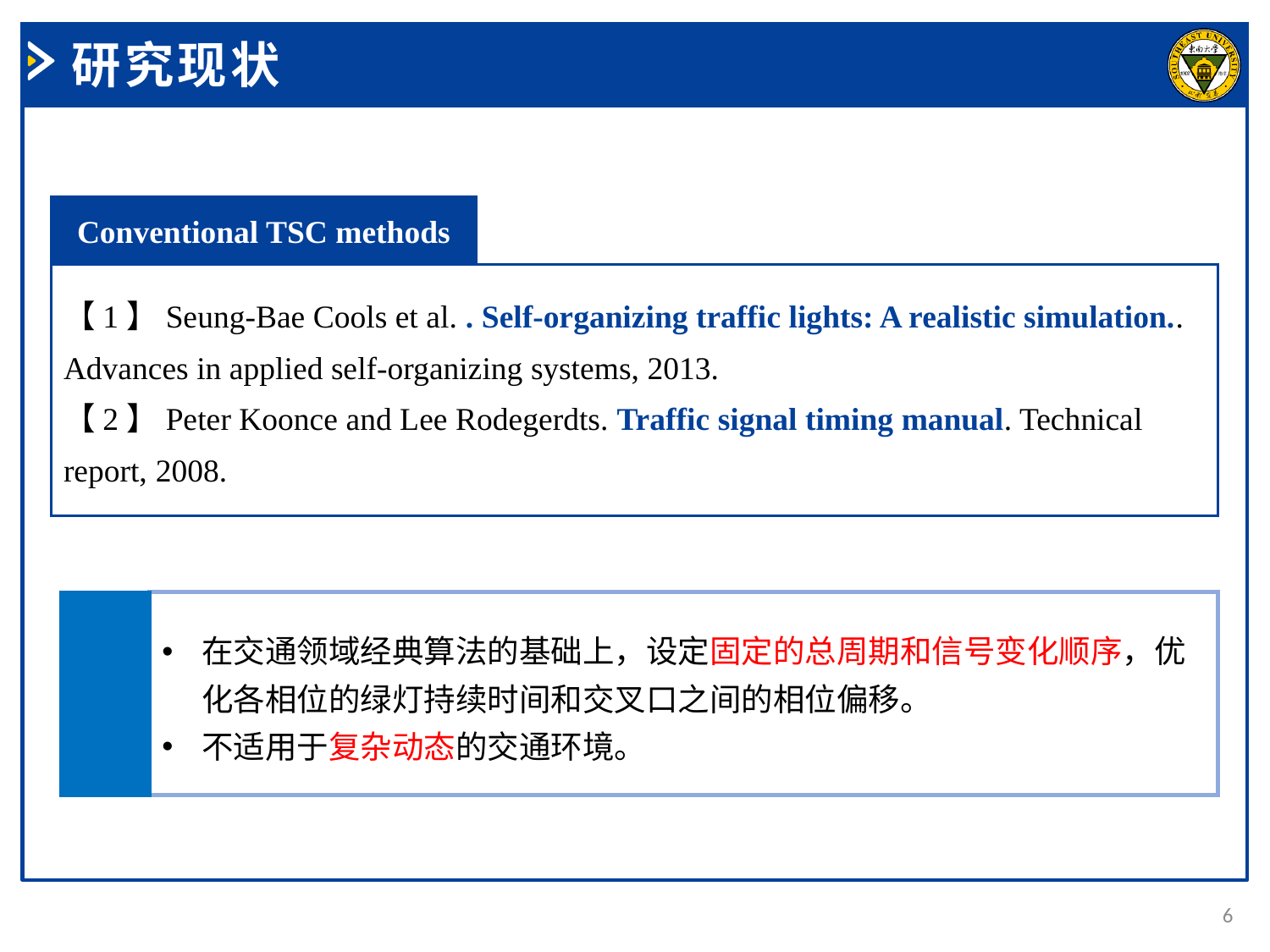

研究现状
Conventional TSC methods

【1】Seung-Bae Cools et al. . Self-organizing traffic lights: A realistic simulation.. Advances in applied self-organizing systems, 2013.
【2】Peter Koonce and Lee Rodegerdts. Traffic signal timing manual. Technical report, 2008.

在交通领域经典算法的基础上，设定固定的总周期和信号变化顺序，优化各相位的绿灯持续时间和交叉口之间的相位偏移。
不适用于复杂动态的交通环境。

6